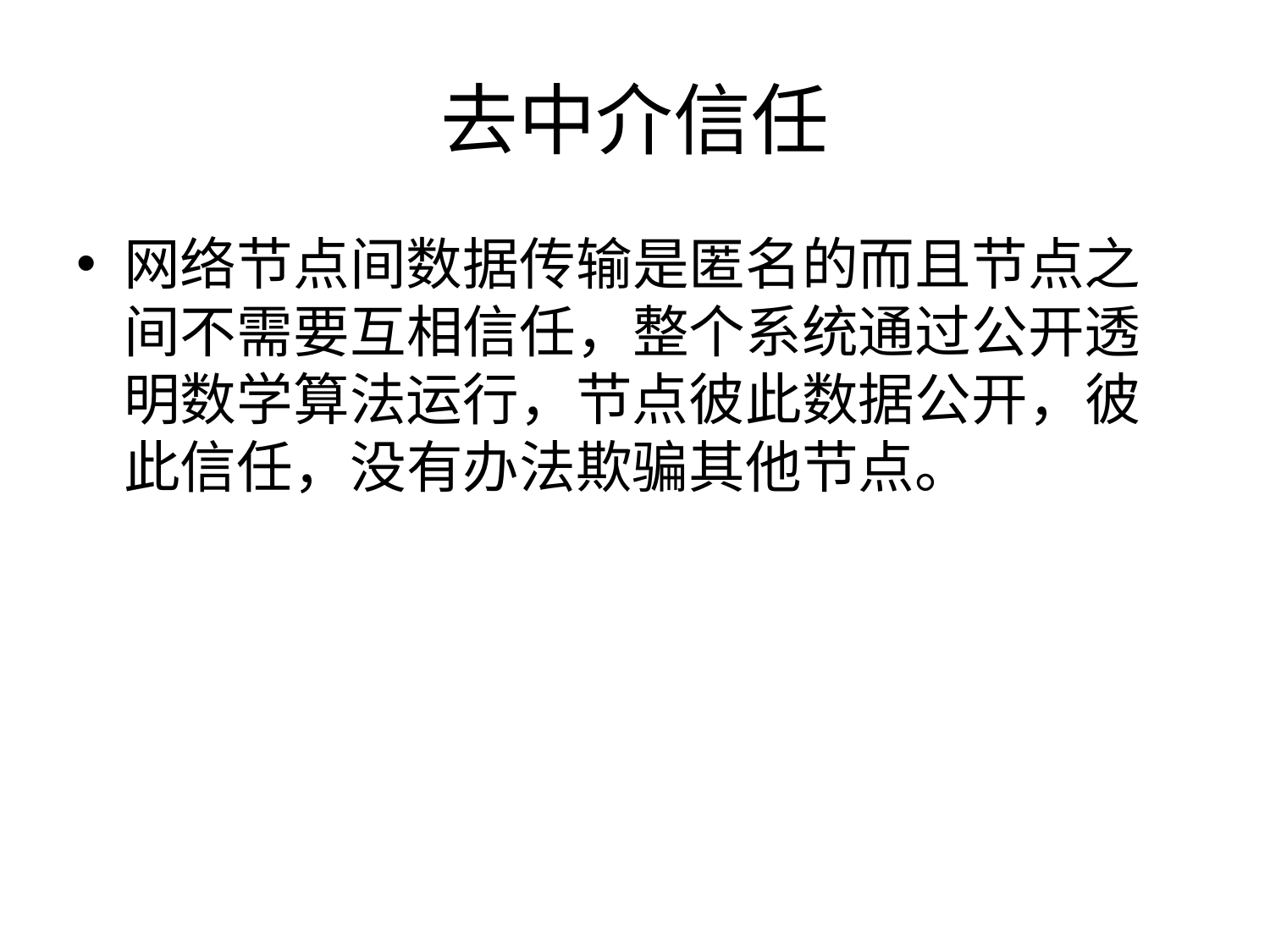

# 去中介信任
网络节点间数据传输是匿名的而且节点之间不需要互相信任，整个系统通过公开透明数学算法运行，节点彼此数据公开，彼此信任，没有办法欺骗其他节点。